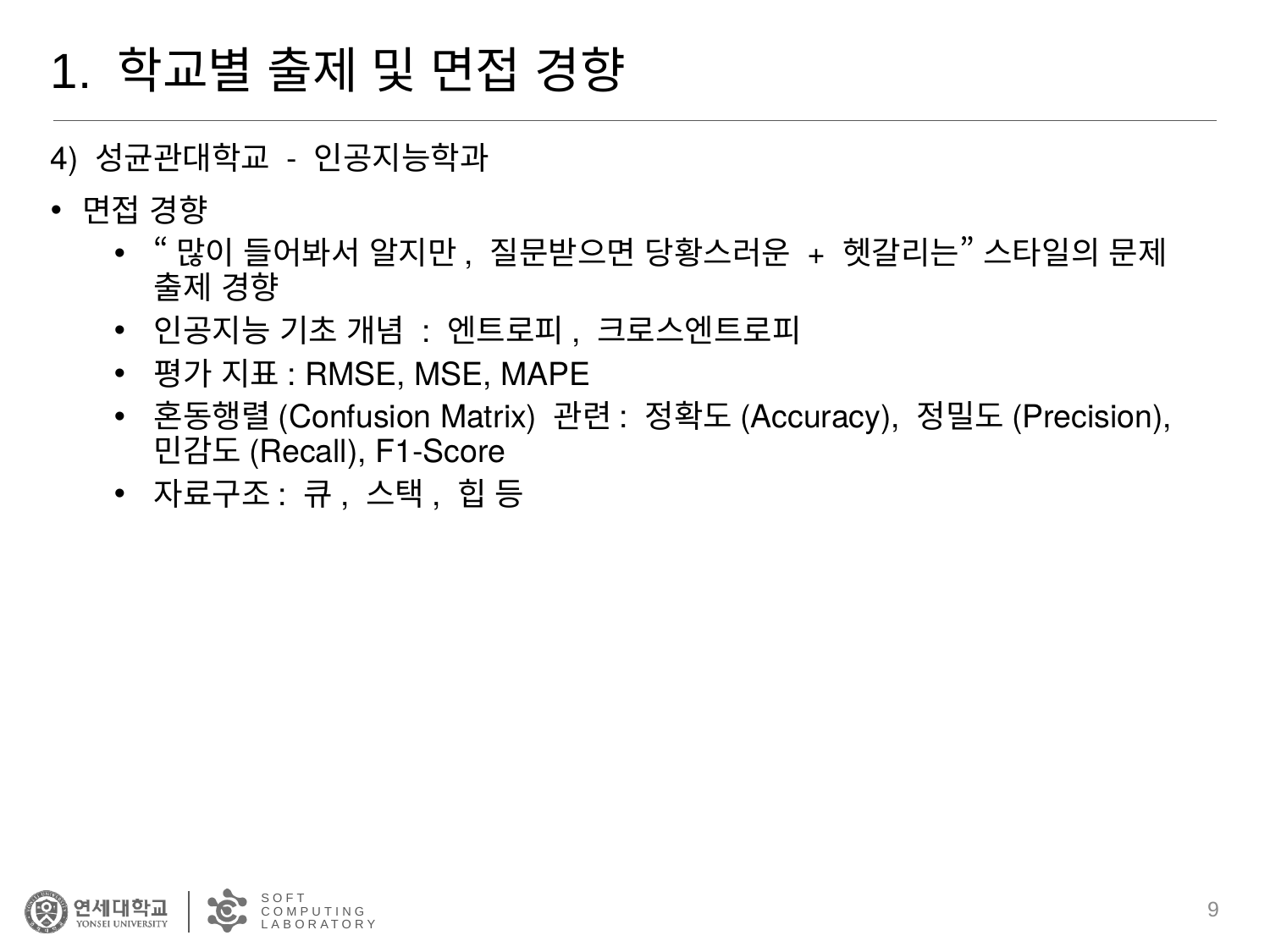

# 1. 학교별 출제 및 면접 경향
4) 성균관대학교 - 인공지능학과
면접 경향
“많이 들어봐서 알지만, 질문받으면 당황스러운 + 헷갈리는” 스타일의 문제 출제 경향
인공지능 기초 개념 : 엔트로피, 크로스엔트로피
평가 지표: RMSE, MSE, MAPE
혼동행렬(Confusion Matrix) 관련: 정확도(Accuracy), 정밀도(Precision), 민감도(Recall), F1-Score
자료구조: 큐, 스택, 힙 등